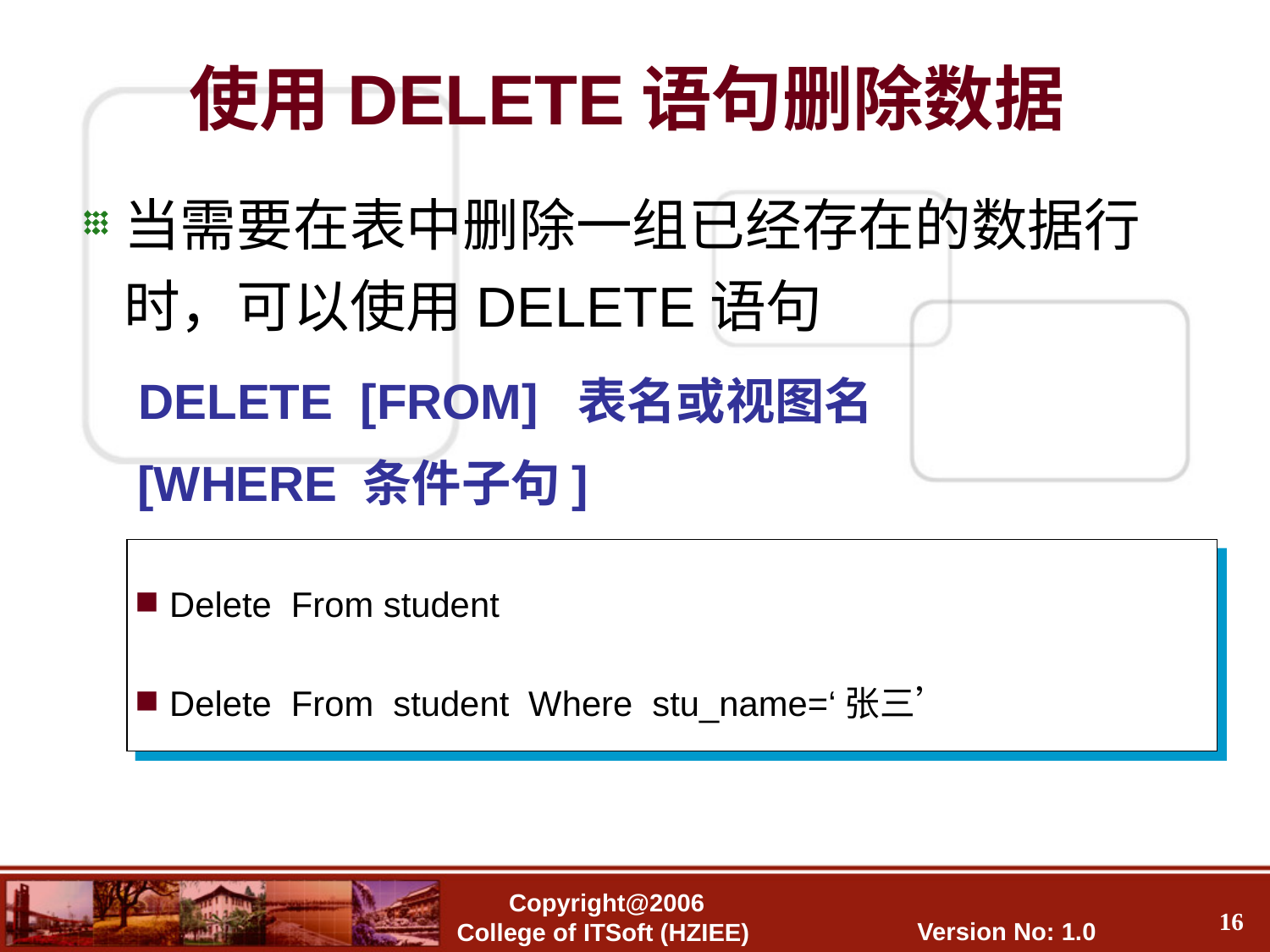

# 使用DELETE语句删除数据
当需要在表中删除一组已经存在的数据行时，可以使用DELETE语句
    DELETE  [FROM]  表名或视图名
	 [WHERE 条件子句]

Delete  From student

Delete  From  student  Where  stu_name=‘张三’